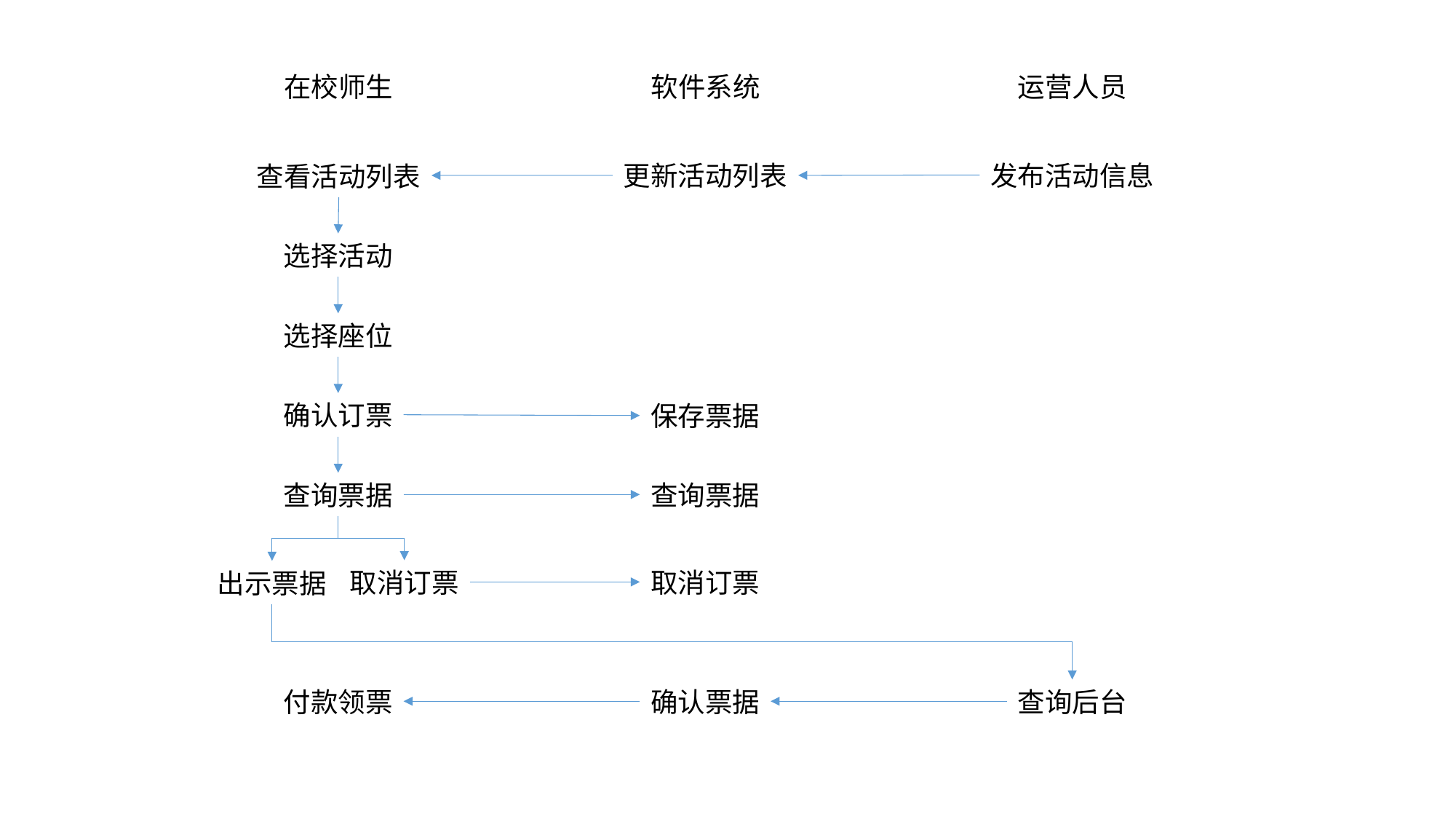

在校师生
软件系统
运营人员
发布活动信息
更新活动列表
查看活动列表
选择活动
选择座位
确认订票
保存票据
查询票据
查询票据
取消订票
取消订票
出示票据
付款领票
确认票据
查询后台